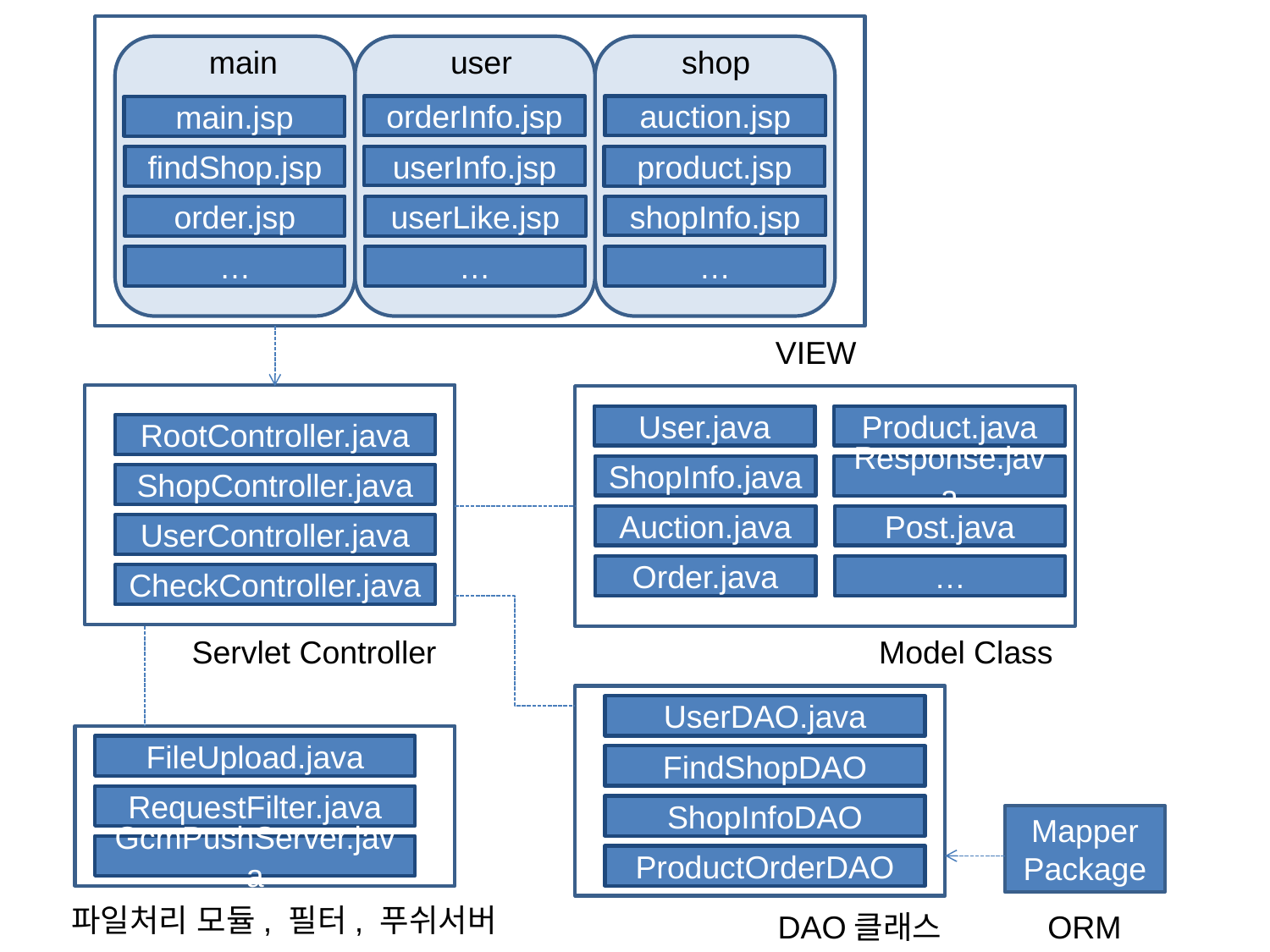

main

user

shop
orderInfo.jsp
auction.jsp
main.jsp
findShop.jsp
userInfo.jsp
product.jsp
order.jsp
shopInfo.jsp
userLike.jsp
…
…
…
VIEW

User.java
Product.java
RootController.java
ShopInfo.java
Response.java
ShopController.java
Auction.java
Post.java
UserController.java
…
Order.java
CheckController.java
Servlet Controller
Model Class

UserDAO.java

FileUpload.java
FindShopDAO
RequestFilter.java
ShopInfoDAO
Mapper
Package
GcmPushServer.java
ProductOrderDAO
파일처리 모듈, 필터, 푸쉬서버
DAO클래스
ORM